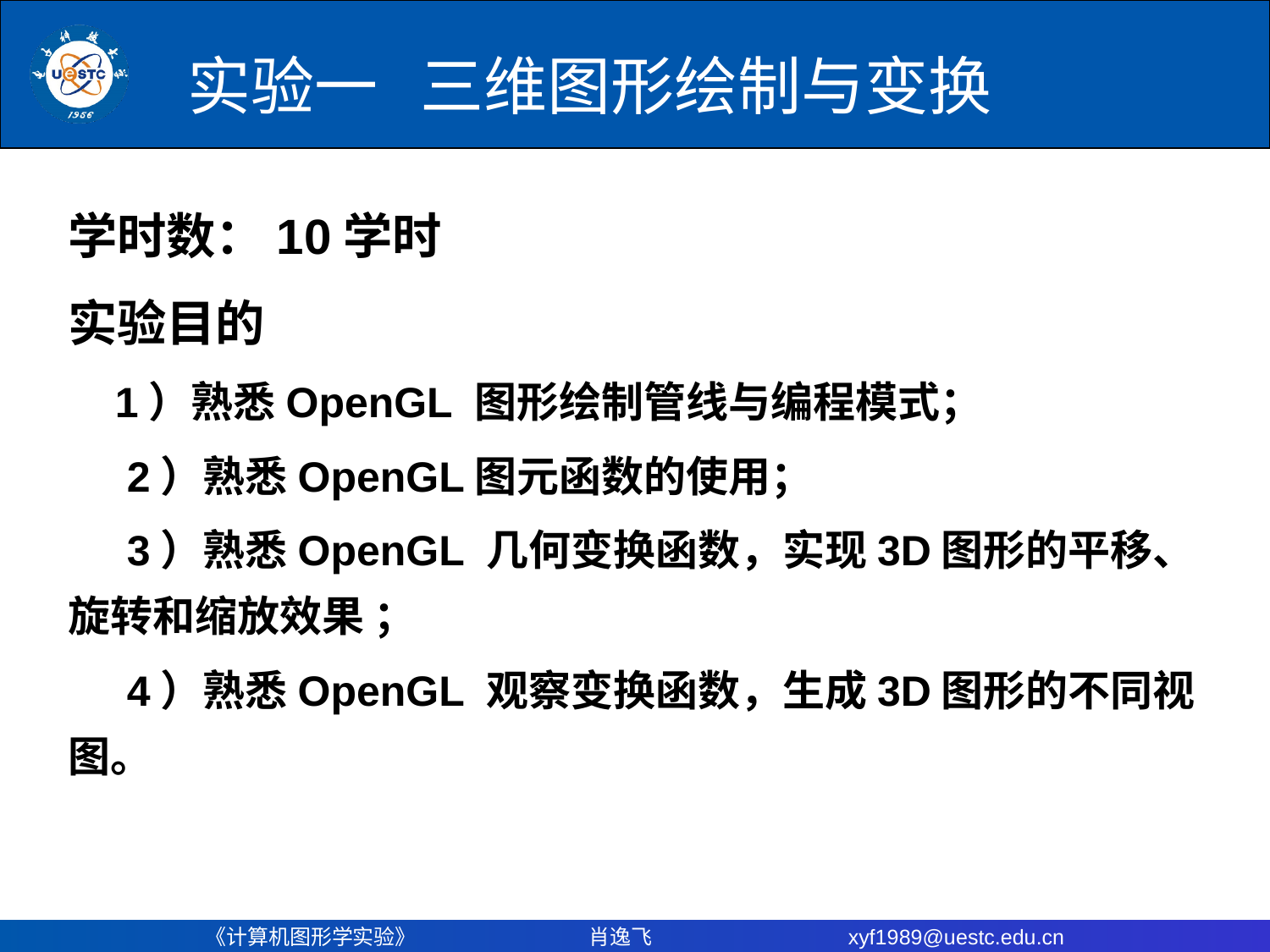

# 实验一   三维图形绘制与变换
学时数：10学时
实验目的
    1）熟悉OpenGL 图形绘制管线与编程模式；
     2）熟悉OpenGL图元函数的使用；
     3）熟悉OpenGL 几何变换函数，实现3D图形的平移、旋转和缩放效果 ；
     4）熟悉OpenGL 观察变换函数，生成3D图形的不同视图。